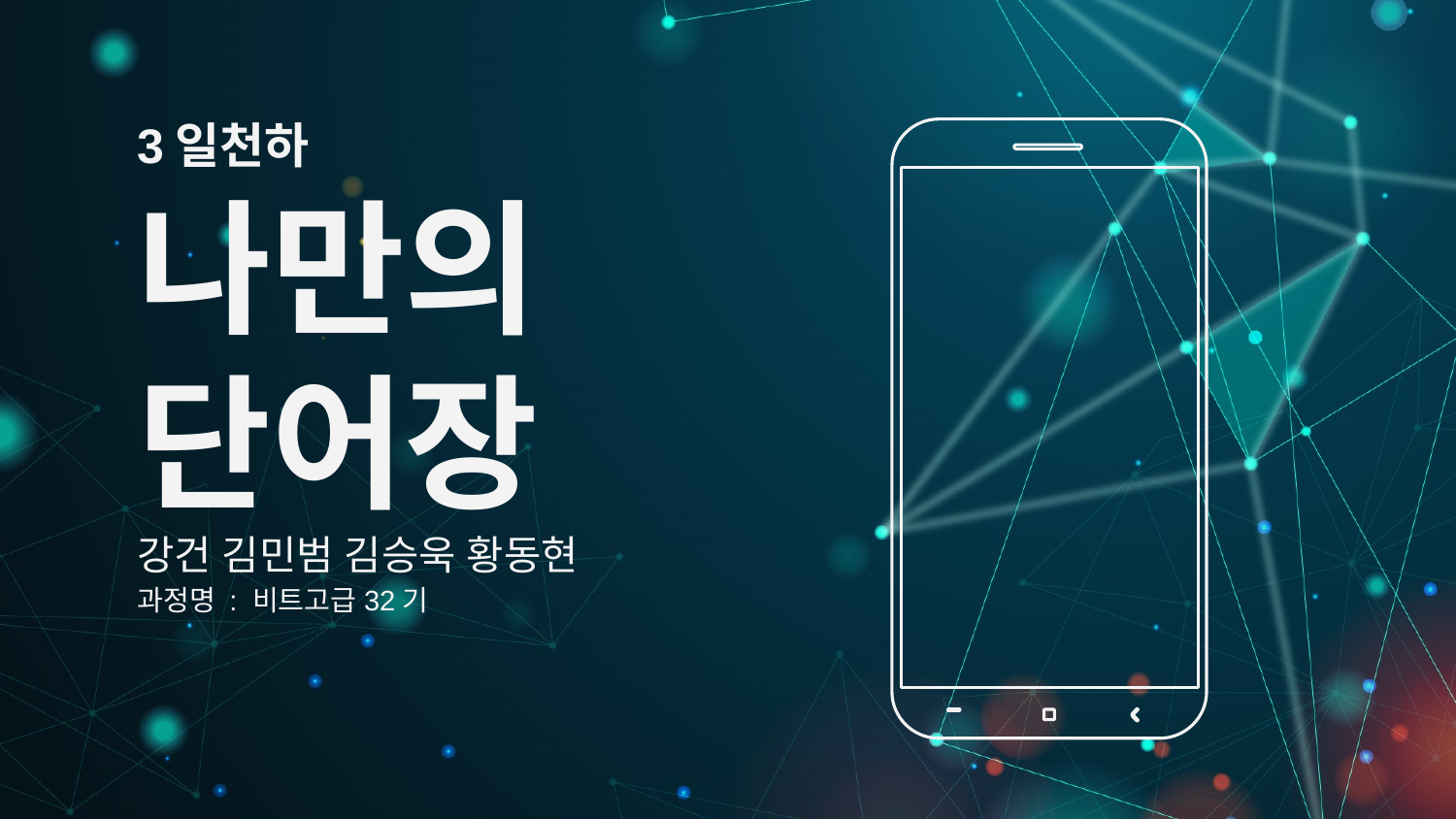

3일천하

# 나만의 단어장
강건 김민범 김승욱 황동현
과정명 : 비트고급32기